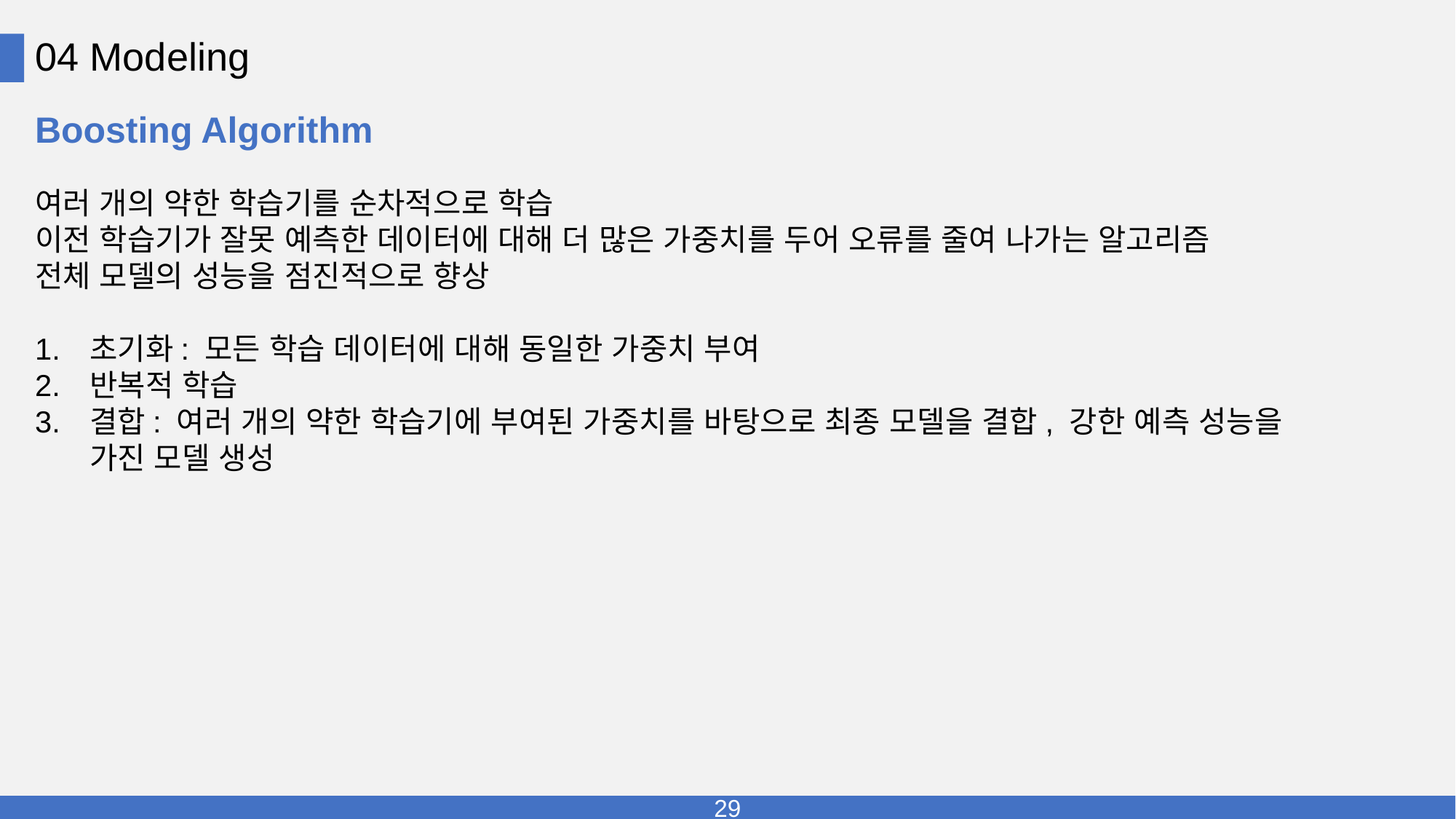

# 04 Modeling
Boosting Algorithm
여러 개의 약한 학습기를 순차적으로 학습
이전 학습기가 잘못 예측한 데이터에 대해 더 많은 가중치를 두어 오류를 줄여 나가는 알고리즘
전체 모델의 성능을 점진적으로 향상

초기화: 모든 학습 데이터에 대해 동일한 가중치 부여
반복적 학습
결합: 여러 개의 약한 학습기에 부여된 가중치를 바탕으로 최종 모델을 결합, 강한 예측 성능을 가진 모델 생성